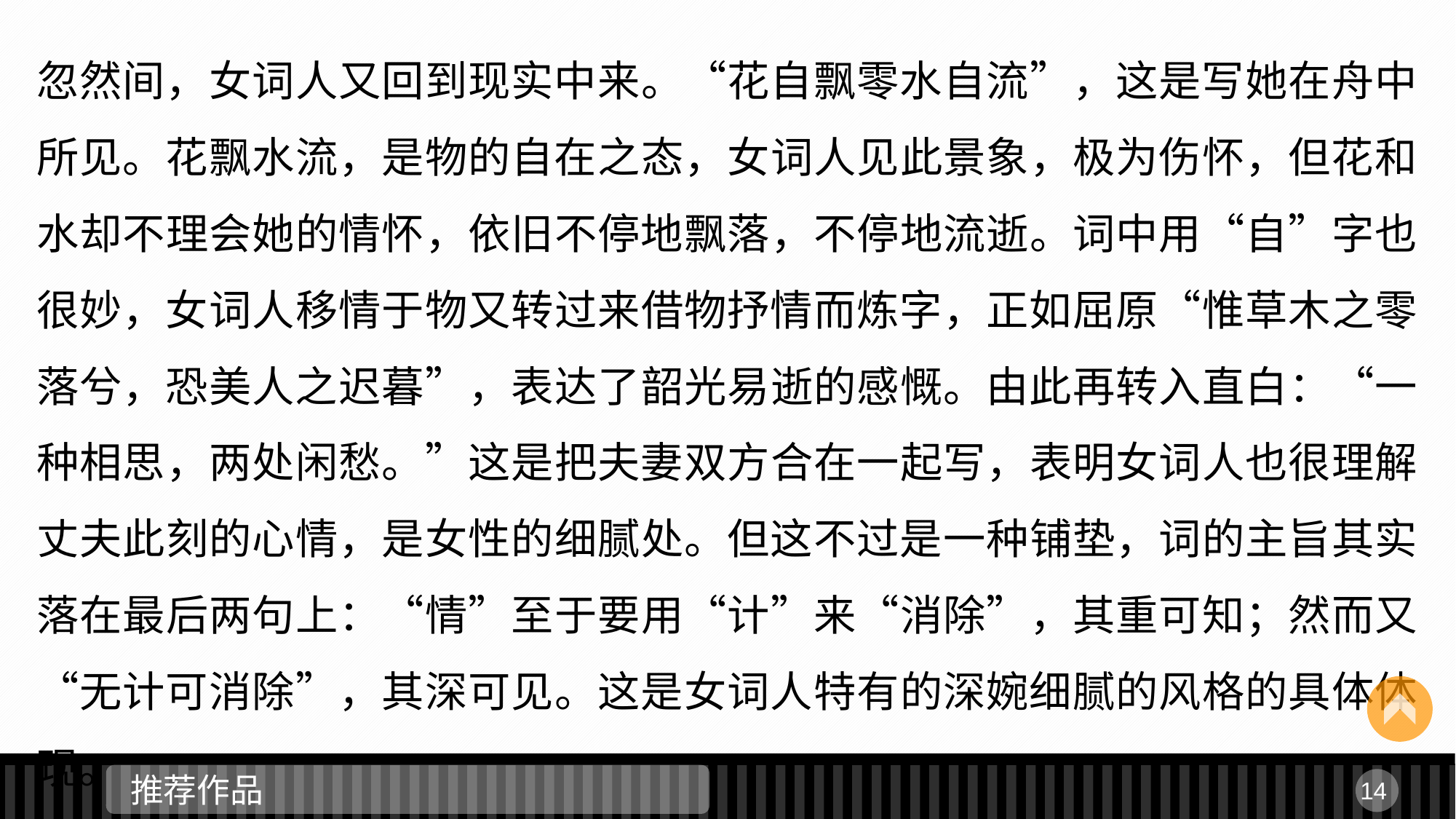

忽然间，女词人又回到现实中来。“花自飘零水自流”，这是写她在舟中所见。花飘水流，是物的自在之态，女词人见此景象，极为伤怀，但花和水却不理会她的情怀，依旧不停地飘落，不停地流逝。词中用“自”字也很妙，女词人移情于物又转过来借物抒情而炼字，正如屈原“惟草木之零落兮，恐美人之迟暮”，表达了韶光易逝的感慨。由此再转入直白：“一种相思，两处闲愁。”这是把夫妻双方合在一起写，表明女词人也很理解丈夫此刻的心情，是女性的细腻处。但这不过是一种铺垫，词的主旨其实落在最后两句上：“情”至于要用“计”来“消除”，其重可知；然而又“无计可消除”，其深可见。这是女词人特有的深婉细腻的风格的具体体现。